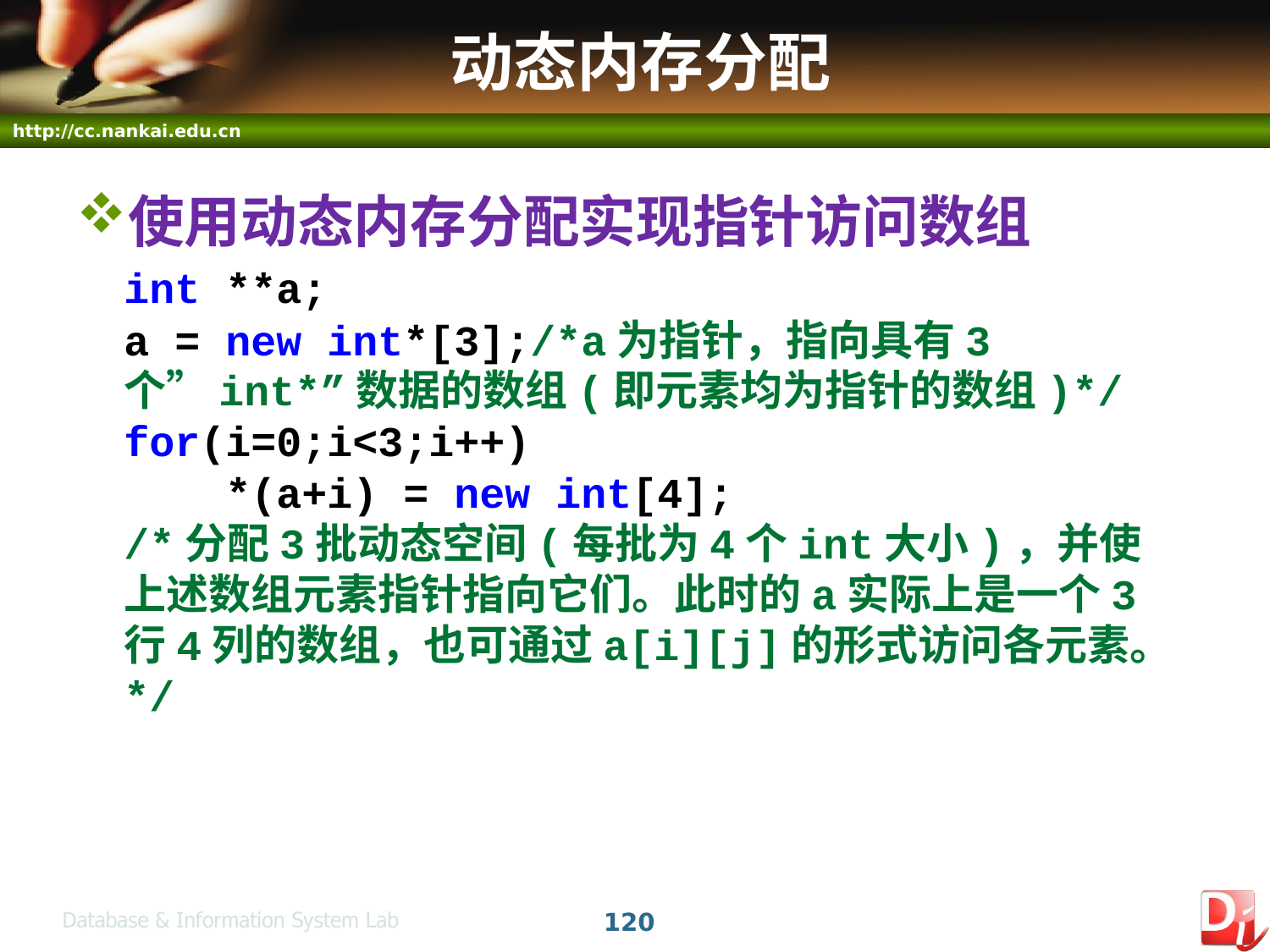

# 动态内存分配
使用动态内存分配实现指针访问数组
	int **a;
	a = new int*[3];/*a为指针，指向具有3个”int*”数据的数组(即元素均为指针的数组)*/
	for(i=0;i<3;i++)
	    *(a+i) = new int[4];
	/*分配3批动态空间(每批为4个int大小)，并使上述数组元素指针指向它们。此时的a实际上是一个3行4列的数组，也可通过a[i][j]的形式访问各元素。*/
120
Database & Information System Lab